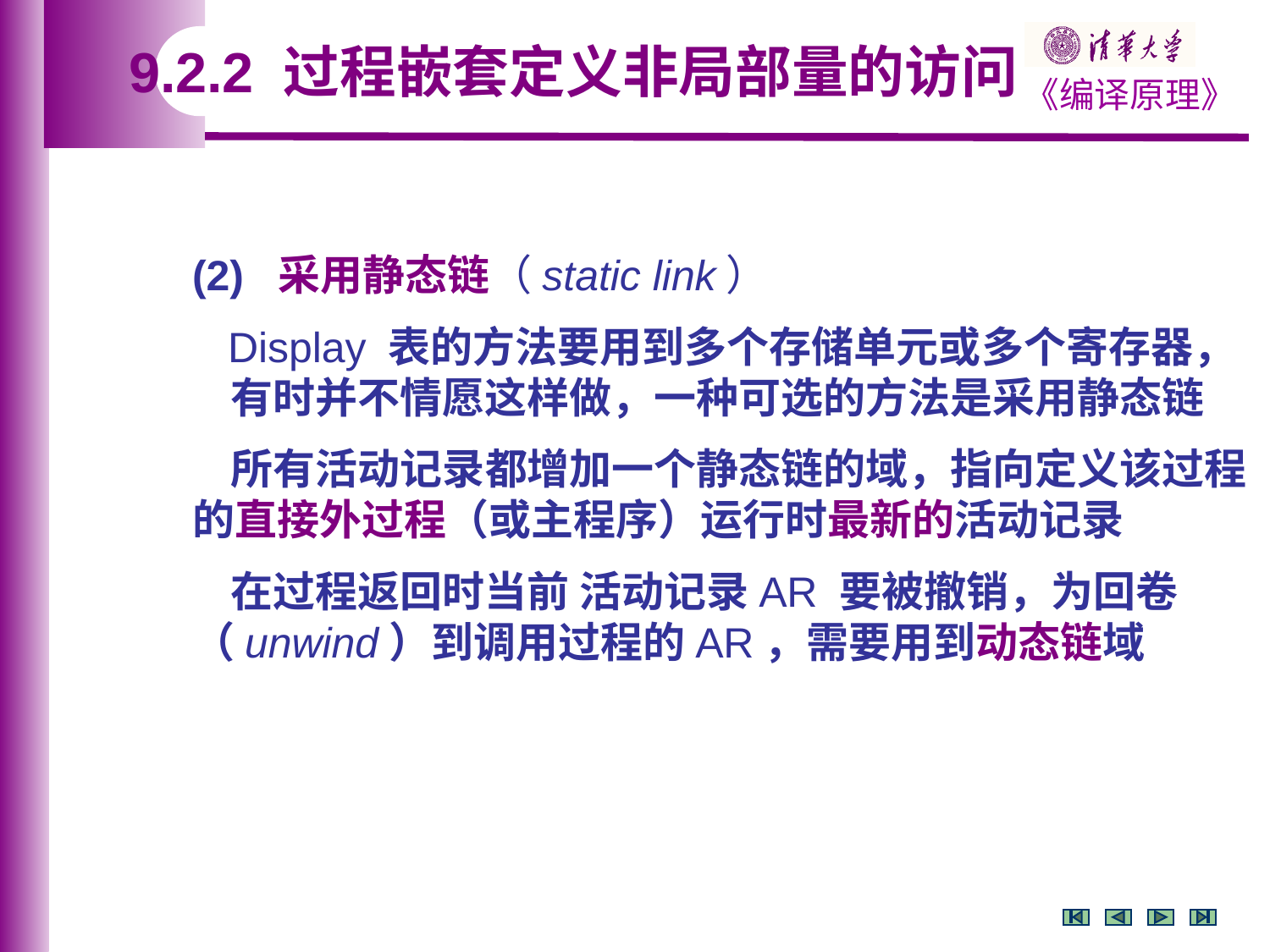

9.2.2 过程嵌套定义非局部量的访问
(2)  采用静态链（static link）

   Display 表的方法要用到多个存储单元或多个寄存器，
   有时并不情愿这样做，一种可选的方法是采用静态链

   所有活动记录都增加一个静态链的域，指向定义该过程的直接外过程（或主程序）运行时最新的活动记录

   在过程返回时当前 活动记录AR 要被撤销，为回卷（unwind）到调用过程的AR，需要用到动态链域